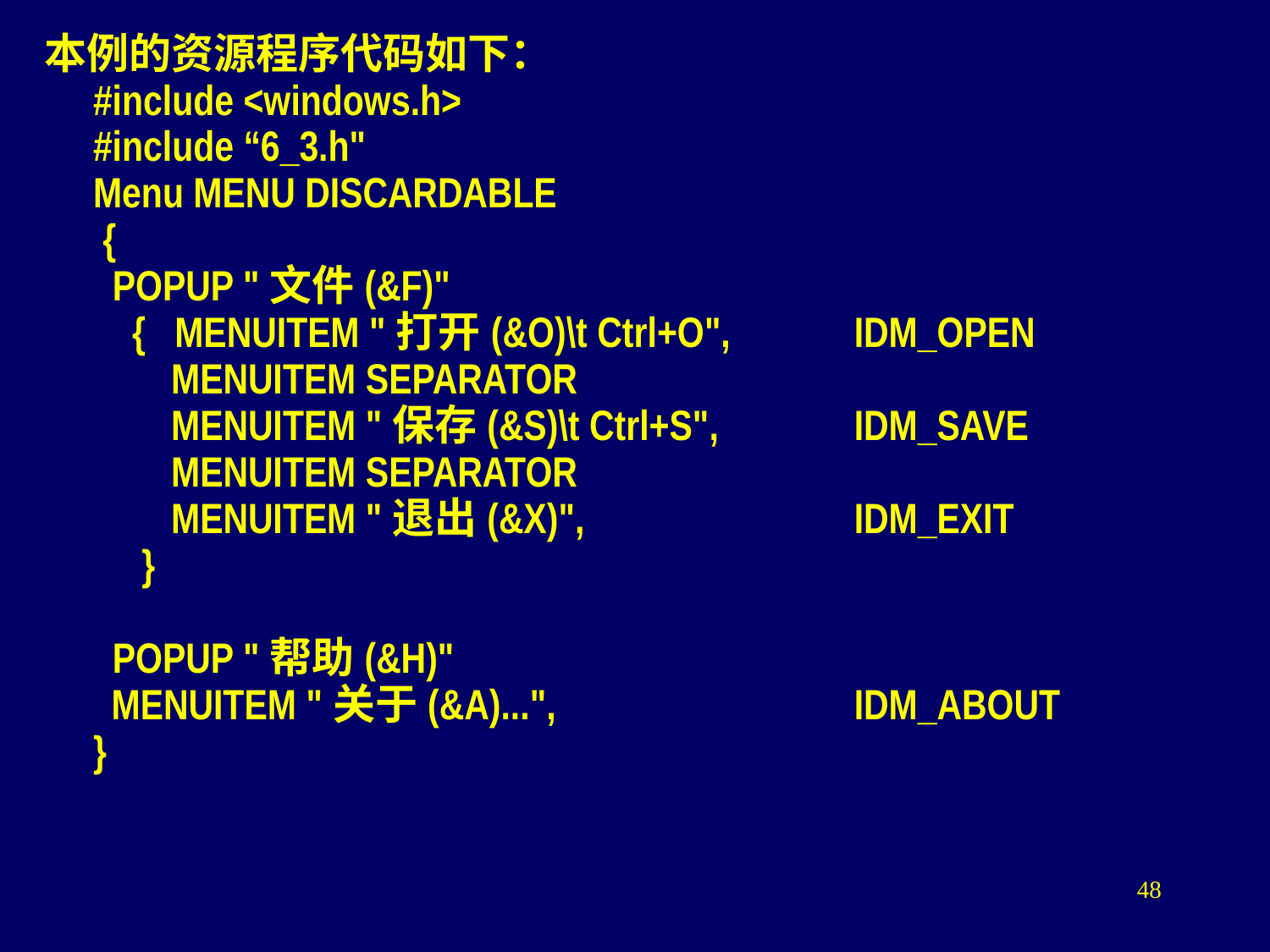

本例的资源程序代码如下：
     #include <windows.h>
     #include “6_3.h"
     Menu MENU DISCARDABLE
      {
       POPUP "文件(&F)"
         {   MENUITEM "打开(&O)\t Ctrl+O",    	IDM_OPEN
             MENUITEM SEPARATOR
             MENUITEM "保存(&S)\t Ctrl+S",     	IDM_SAVE
             MENUITEM SEPARATOR
             MENUITEM "退出(&X)",                  	IDM_EXIT
          }

       POPUP "帮助(&H)"
	  MENUITEM "关于(&A)...",          		IDM_ABOUT
     }
48